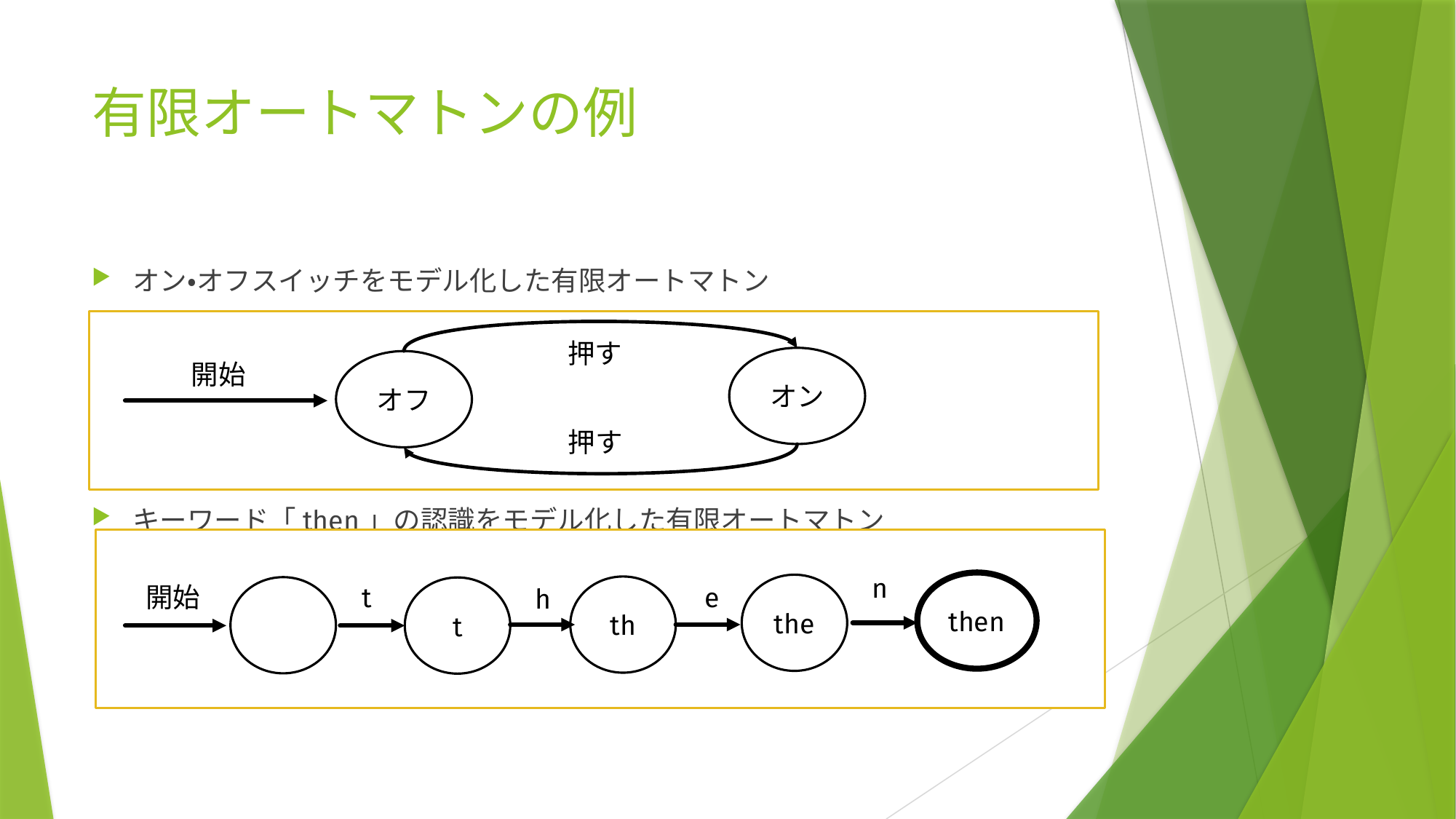

# 有限オートマトンの例
オン・オフスイッチをモデル化した有限オートマトン

キーワード「then」の認識をモデル化した有限オートマトン

押す
オン
オフ
開始
押す

n
then
e
開始
the
t
h
th

t